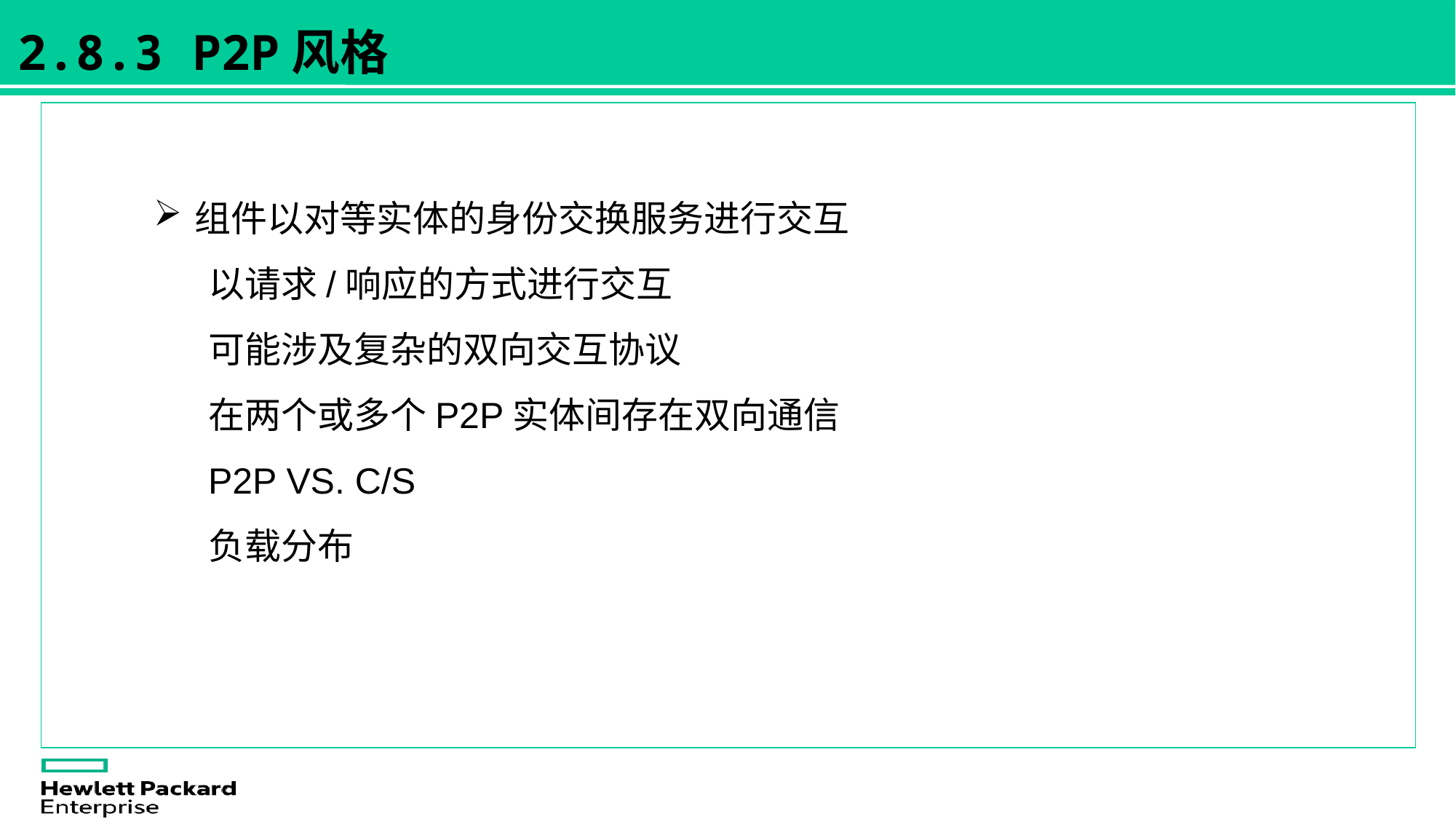

2.8.3 P2P风格

组件以对等实体的身份交换服务进行交互
以请求/响应的方式进行交互
可能涉及复杂的双向交互协议
在两个或多个P2P实体间存在双向通信
P2P VS. C/S
负载分布